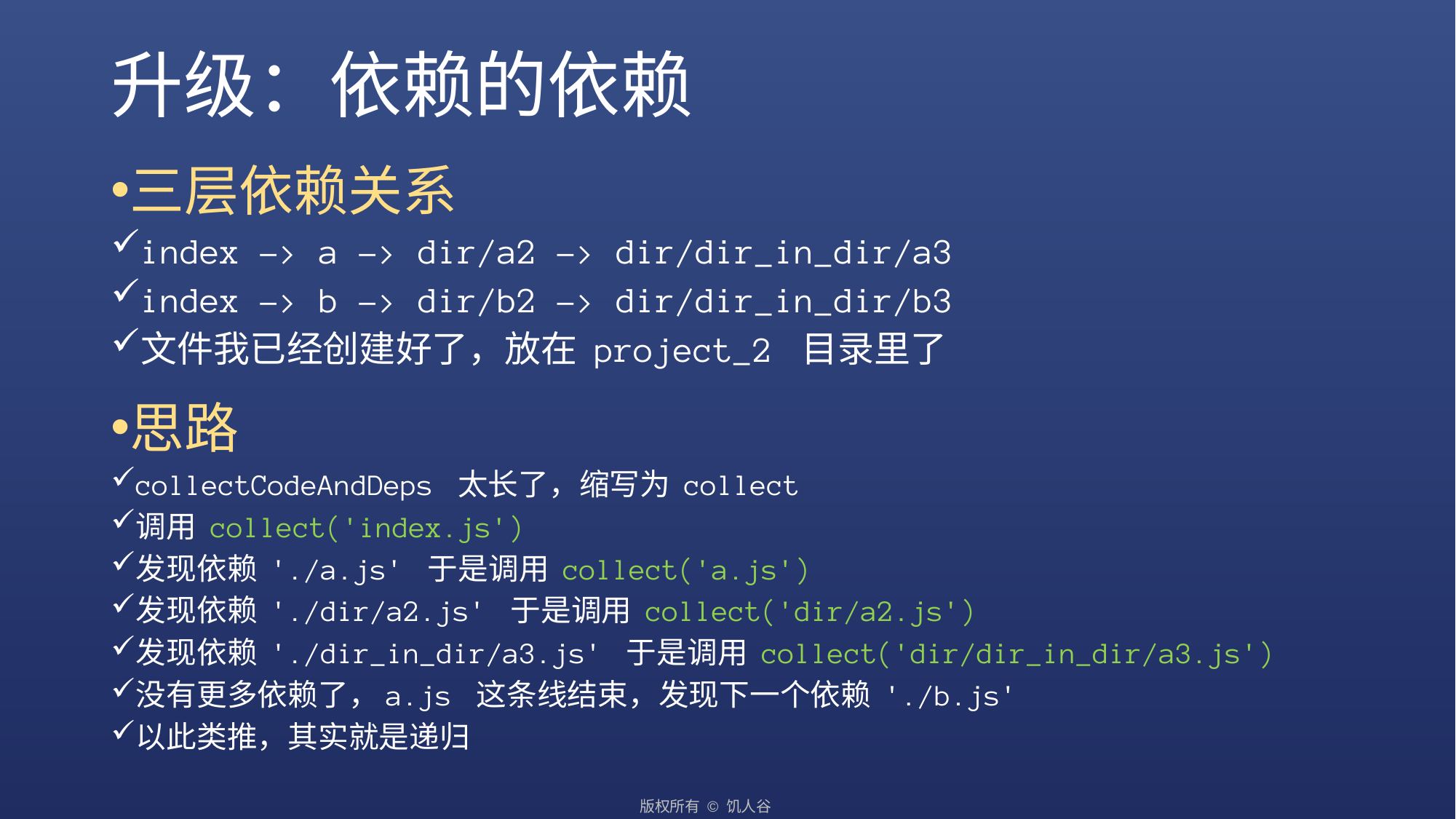

# 升级：依赖的依赖
三层依赖关系
index -> a -> dir/a2 -> dir/dir_in_dir/a3
index -> b -> dir/b2 -> dir/dir_in_dir/b3
文件我已经创建好了，放在 project_2 目录里了
思路
collectCodeAndDeps 太长了，缩写为 collect
调用 collect('index.js')
发现依赖 './a.js' 于是调用 collect('a.js')
发现依赖 './dir/a2.js' 于是调用 collect('dir/a2.js')
发现依赖 './dir_in_dir/a3.js' 于是调用 collect('dir/dir_in_dir/a3.js')
没有更多依赖了，a.js 这条线结束，发现下一个依赖 './b.js'
以此类推，其实就是递归